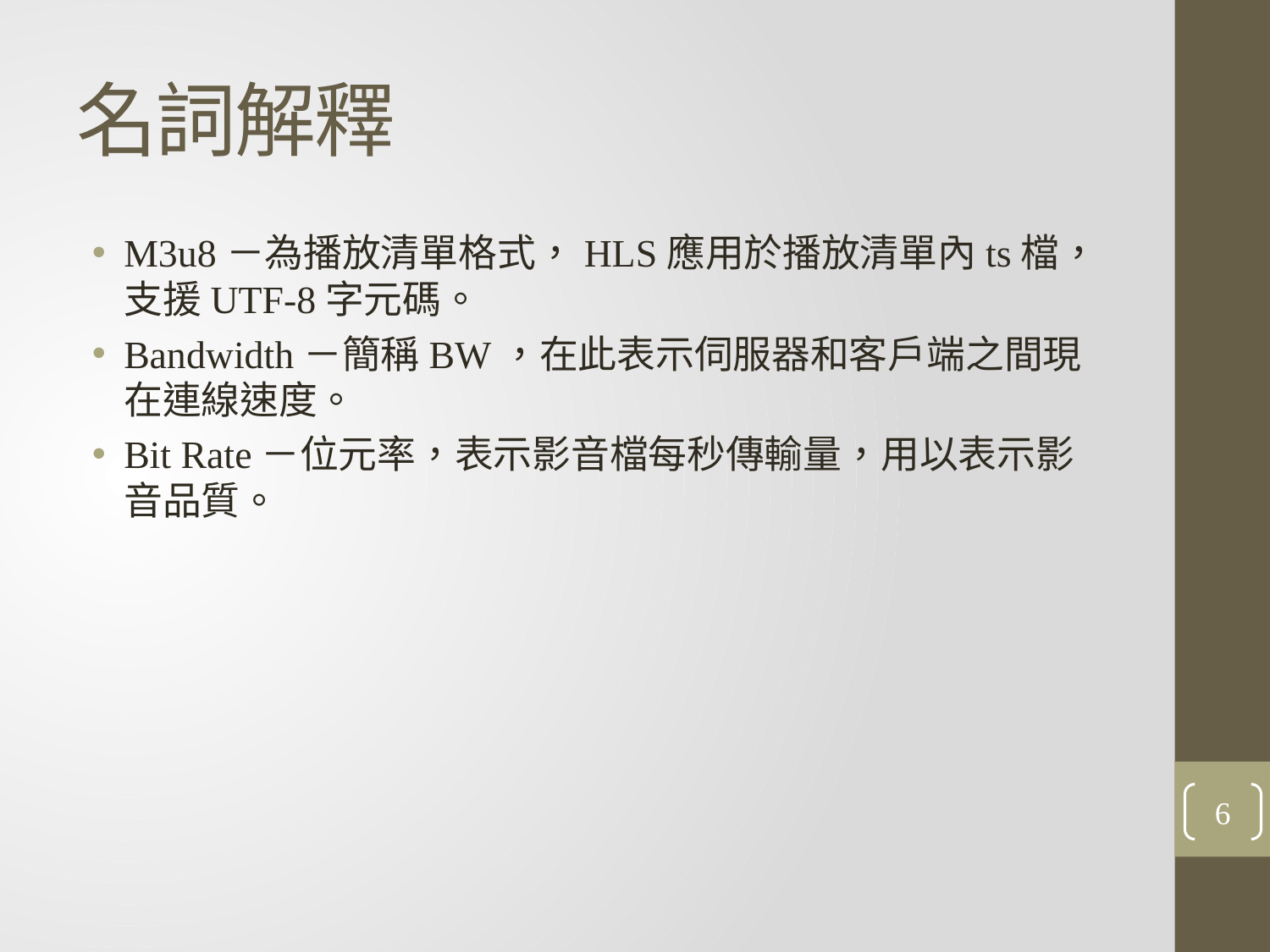

# 名詞解釋
M3u8－為播放清單格式，HLS應用於播放清單內ts檔，支援UTF-8字元碼。
Bandwidth－簡稱BW，在此表示伺服器和客戶端之間現在連線速度。
Bit Rate－位元率，表示影音檔每秒傳輸量，用以表示影音品質。
6